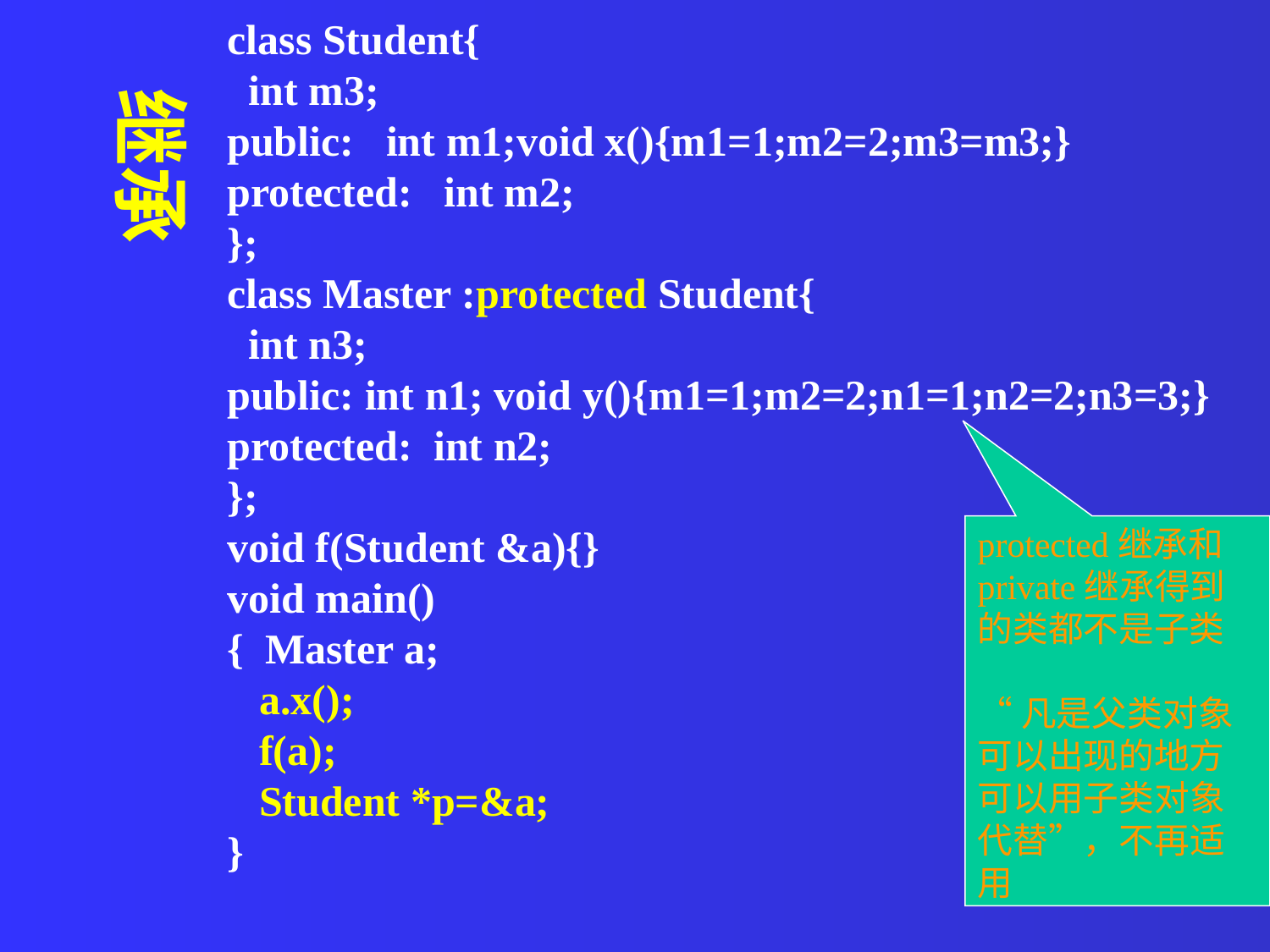

class Student{
  int m3;
public:   int m1;void x(){m1=1;m2=2;m3=m3;}
protected:   int m2;
};
class Master :protected Student{
  int n3;
public: int n1; void y(){m1=1;m2=2;n1=1;n2=2;n3=3;}
protected:  int n2;
};
void f(Student &a){}
void main()
{  Master a;
   a.x();
   f(a);
   Student *p=&a;
}
继承
protected继承和private继承得到的类都不是子类

“凡是父类对象可以出现的地方可以用子类对象代替”，不再适用